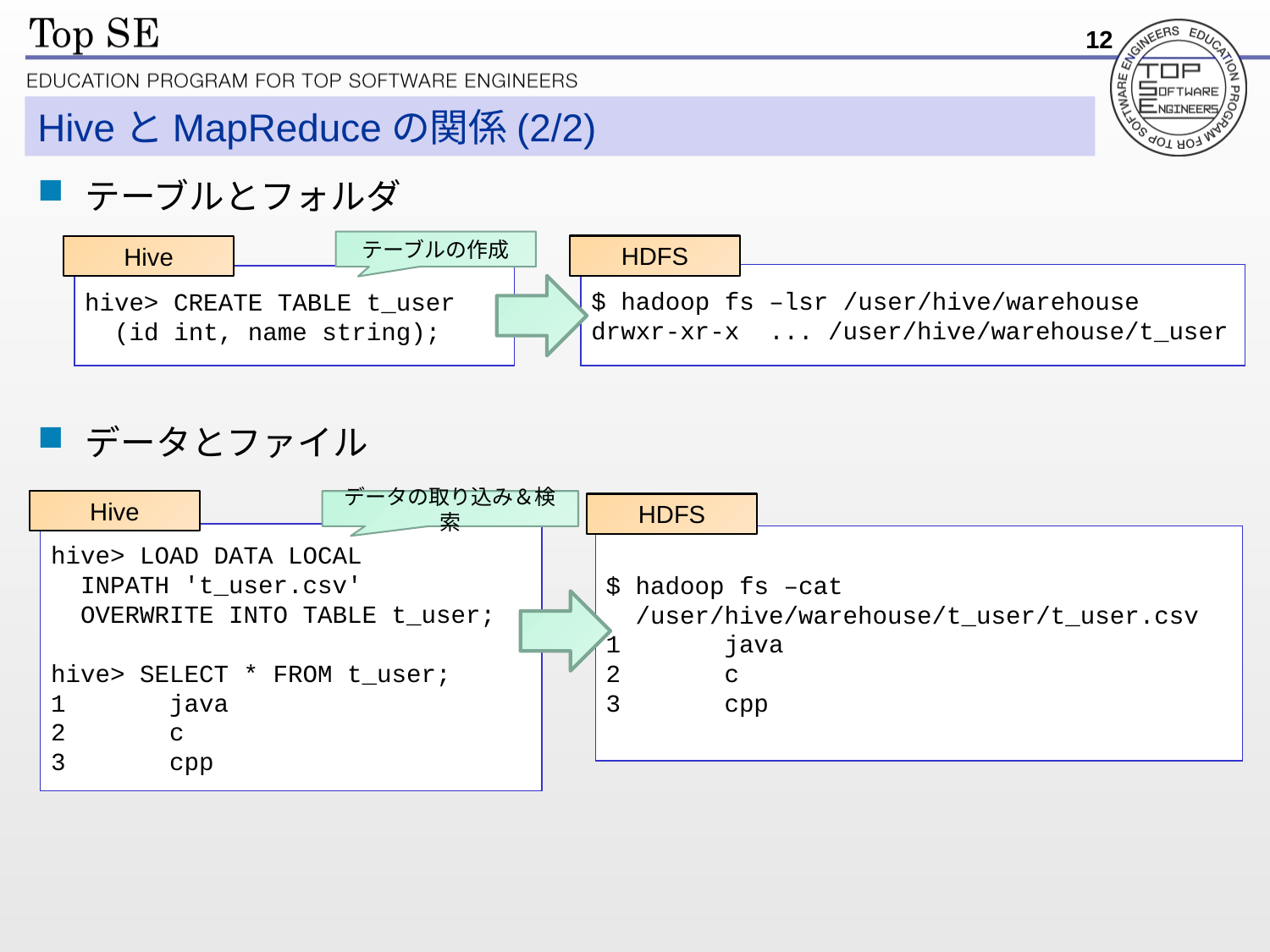

12
# HiveとMapReduceの関係(2/2)
テーブルとフォルダ

データとファイル

テーブルの作成
HDFS
Hive
$ hadoop fs –lsr /user/hive/warehouse
drwxr-xr-x  ... /user/hive/warehouse/t_user
hive> CREATE TABLE t_user
  (id int, name string);

Hive
データの取り込み＆検索
HDFS

hive> LOAD DATA LOCAL
  INPATH 't_user.csv'
  OVERWRITE INTO TABLE t_user;

hive> SELECT * FROM t_user;
1       java
2       c
3       cpp

$ hadoop fs –cat
  /user/hive/warehouse/t_user/t_user.csv
1       java
2       c
3       cpp